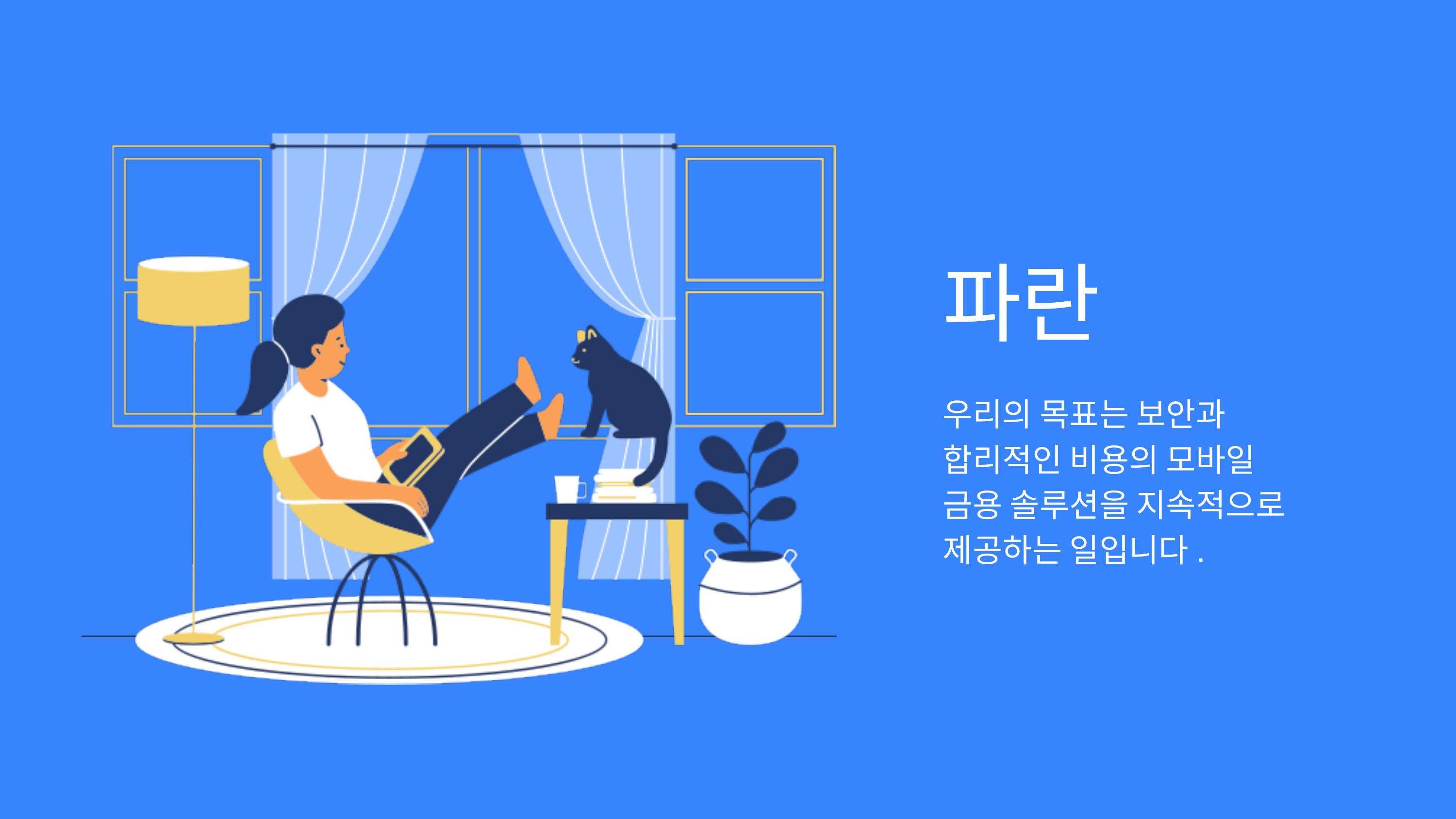

파란
우리의 목표는 보안과
합리적인 비용의 모바일
금용 솔루션을 지속적으로 제공하는 일입니다.